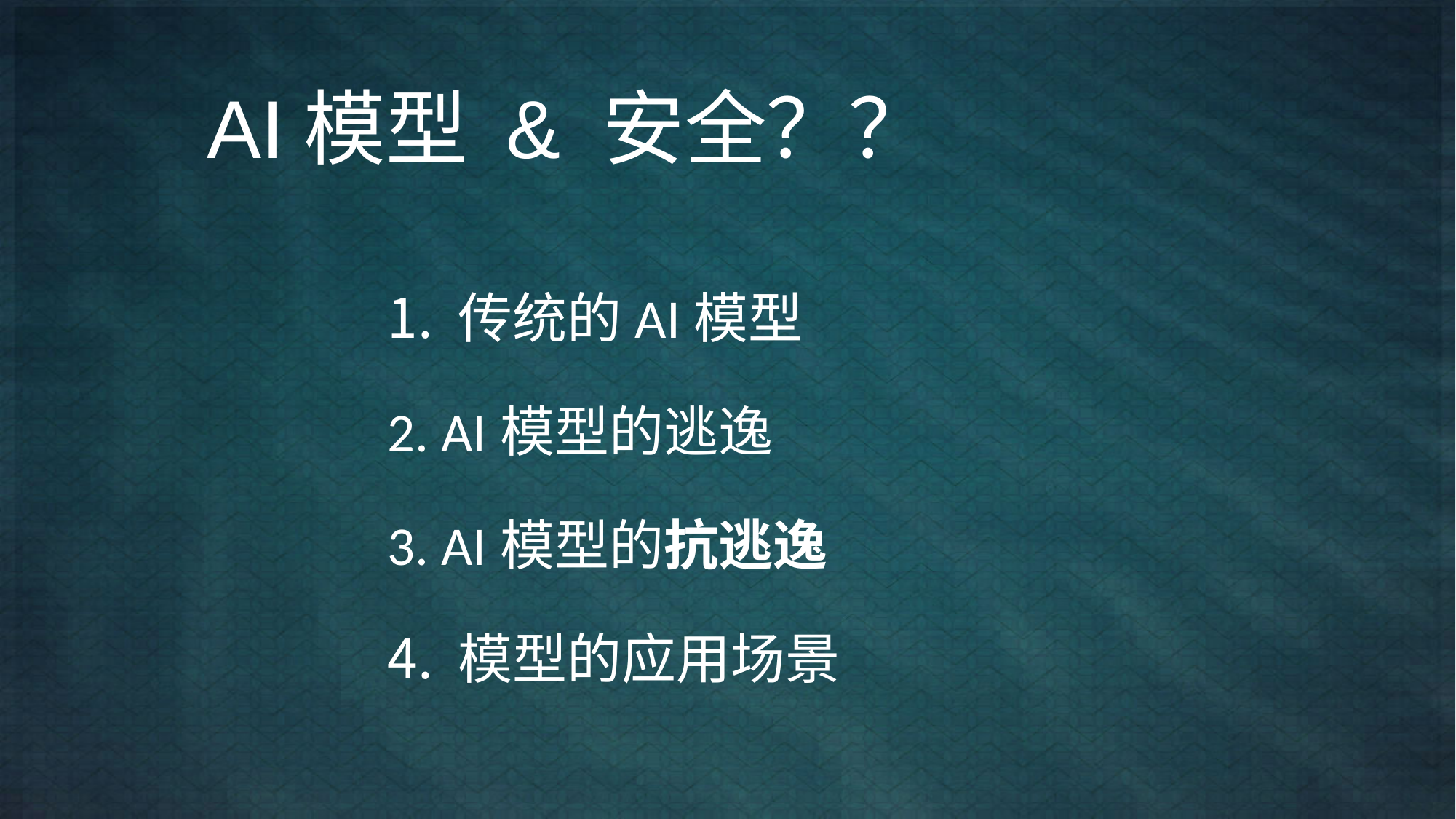

# AI模型 & 安全？？
 传统的AI模型
 AI模型的逃逸
 AI模型的抗逃逸
 模型的应用场景